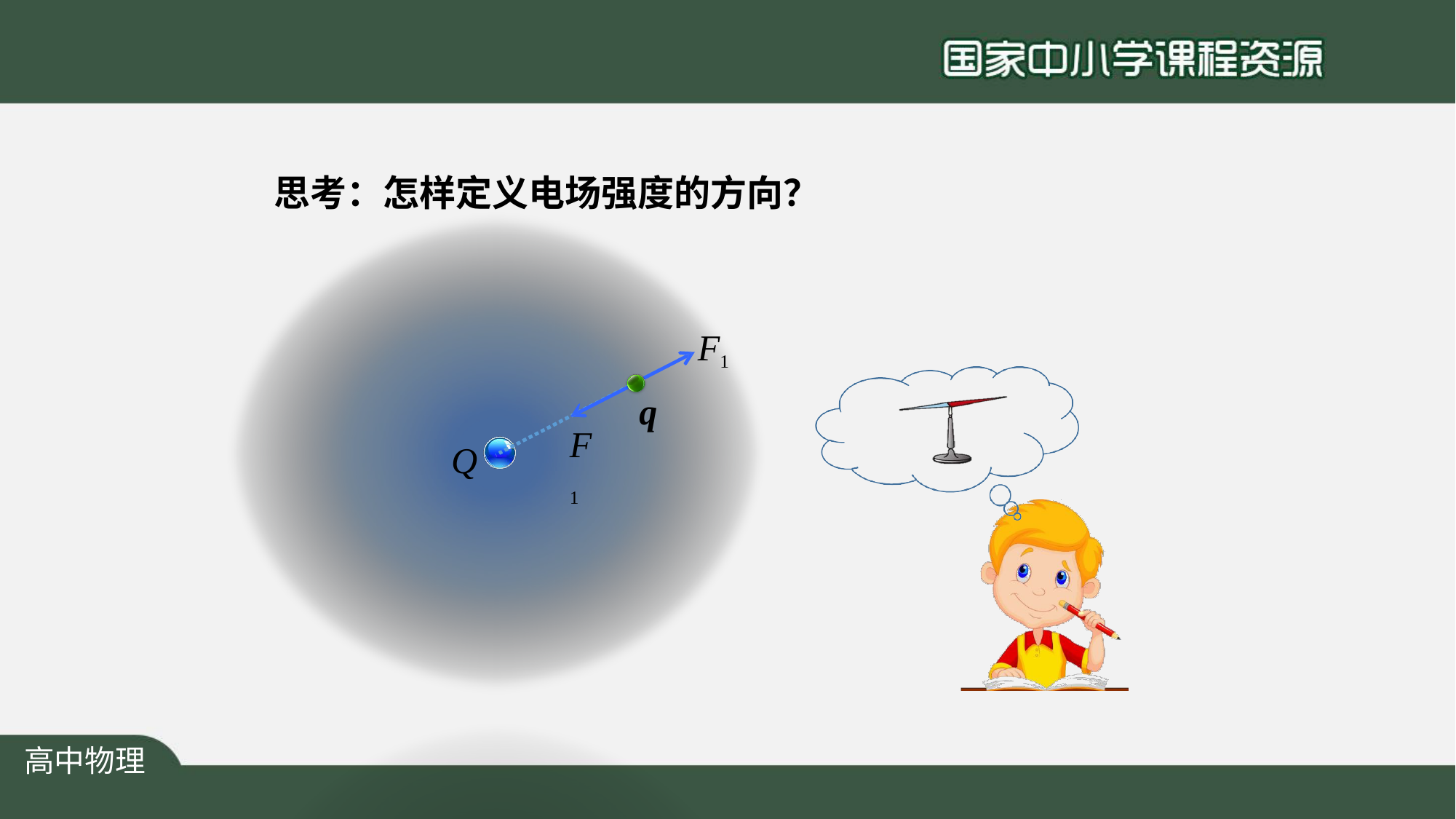

# 思考：怎样定义电场强度的方向？

F1
q

F1

Q

高中物理